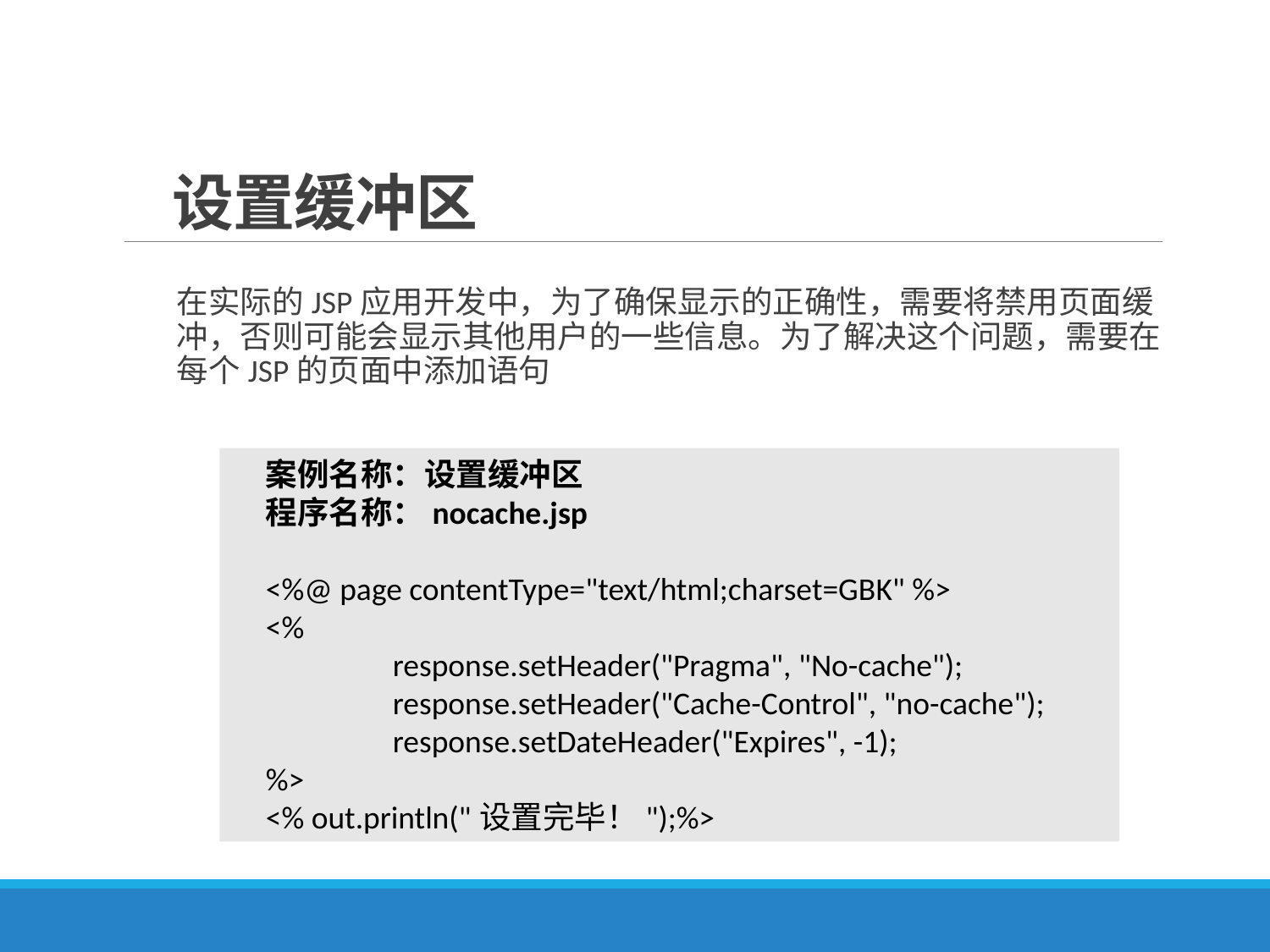

# 设置缓冲区
在实际的JSP应用开发中，为了确保显示的正确性，需要将禁用页面缓冲，否则可能会显示其他用户的一些信息。为了解决这个问题，需要在每个JSP的页面中添加语句
案例名称：设置缓冲区
程序名称：nocache.jsp

<%@ page contentType="text/html;charset=GBK" %>
<%
	response.setHeader("Pragma", "No-cache");
	response.setHeader("Cache-Control", "no-cache");
	response.setDateHeader("Expires", -1);
%>
<% out.println("设置完毕！");%>